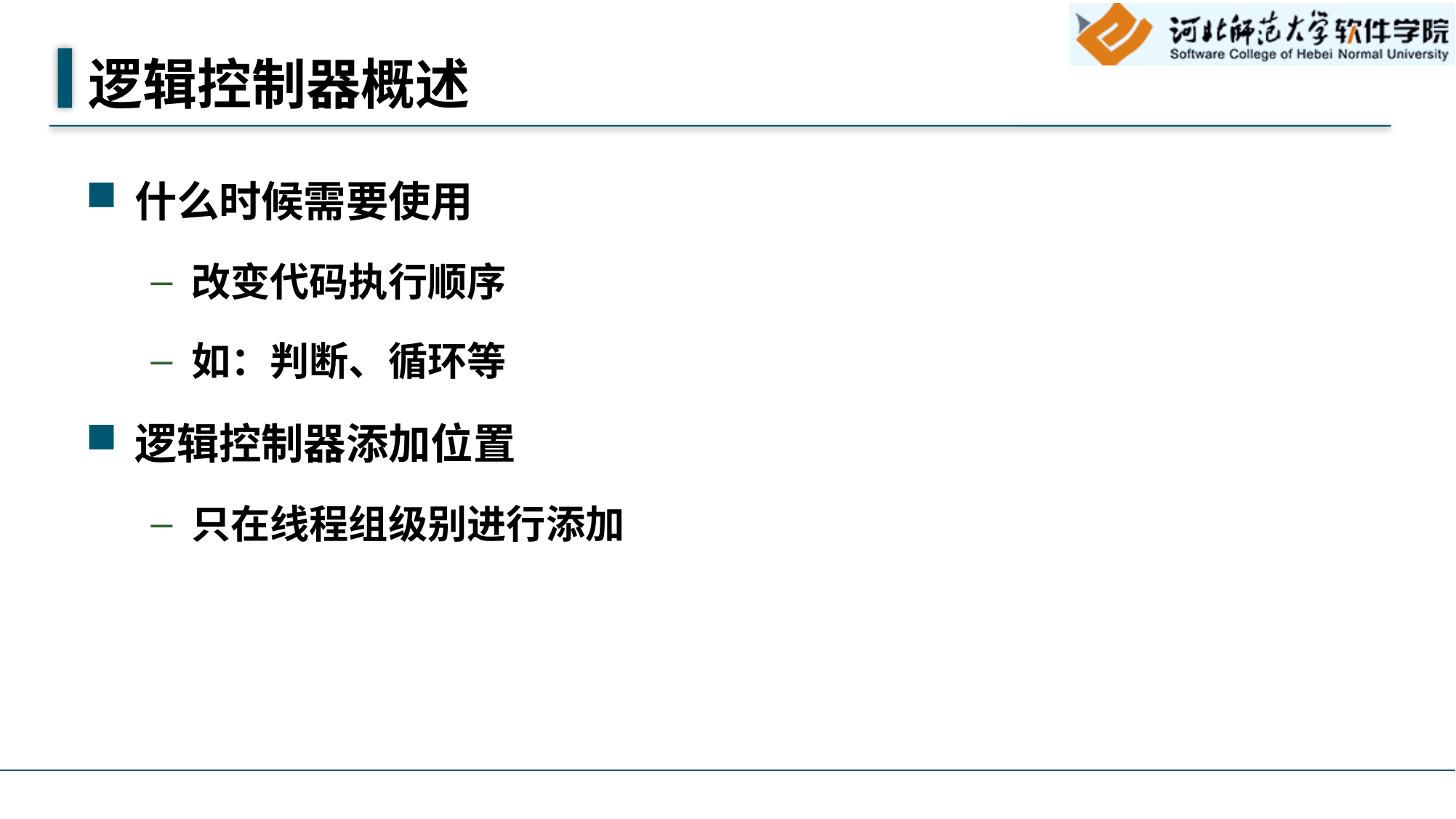

# 逻辑控制器概述
什么时候需要使用
改变代码执行顺序
如：判断、循环等
逻辑控制器添加位置
只在线程组级别进行添加